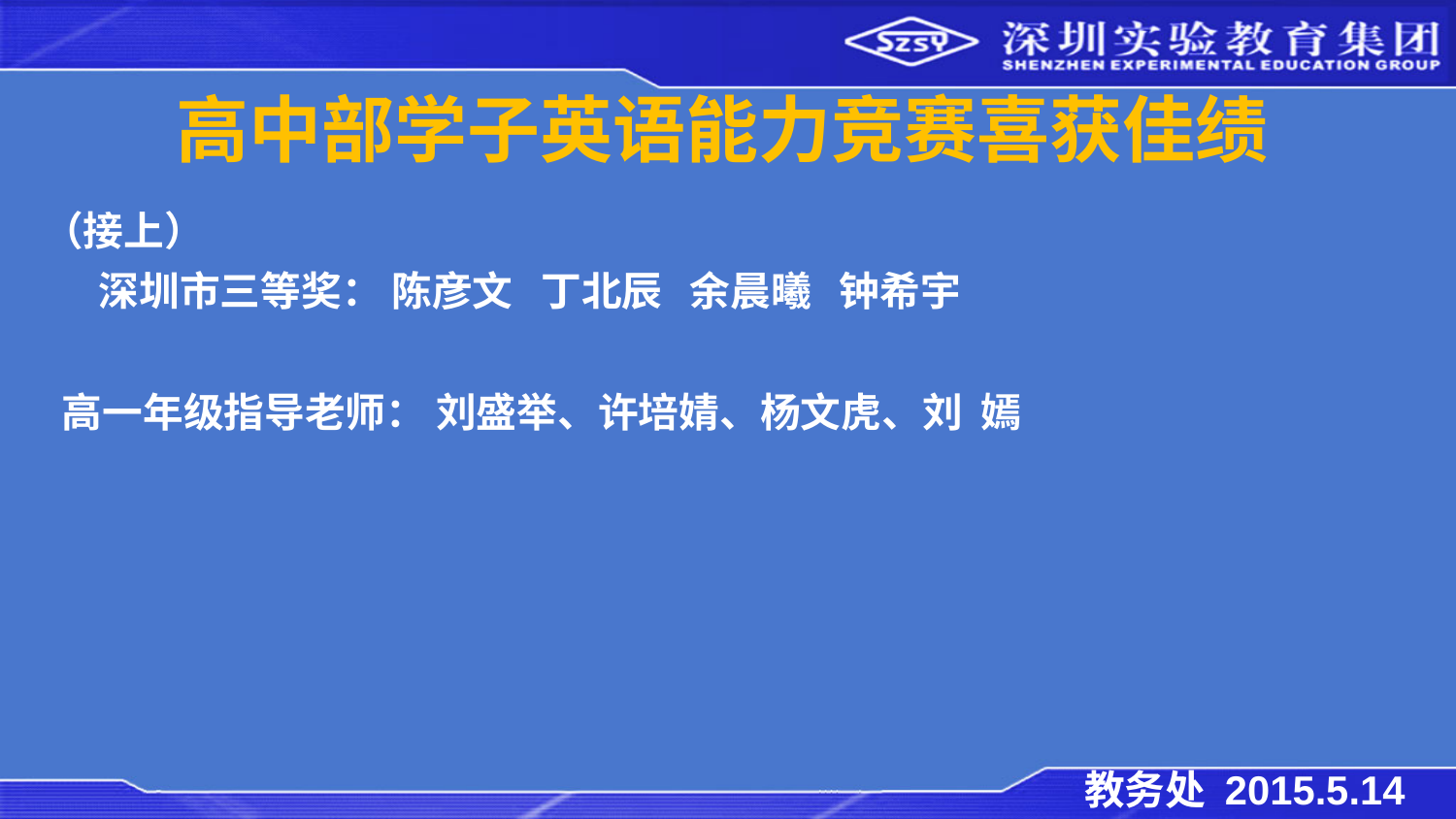

高中部学子英语能力竞赛喜获佳绩
（接上）
     深圳市三等奖： 陈彦文   丁北辰   余晨曦   钟希宇

 高一年级指导老师： 刘盛举、许培婧、杨文虎、刘  嫣